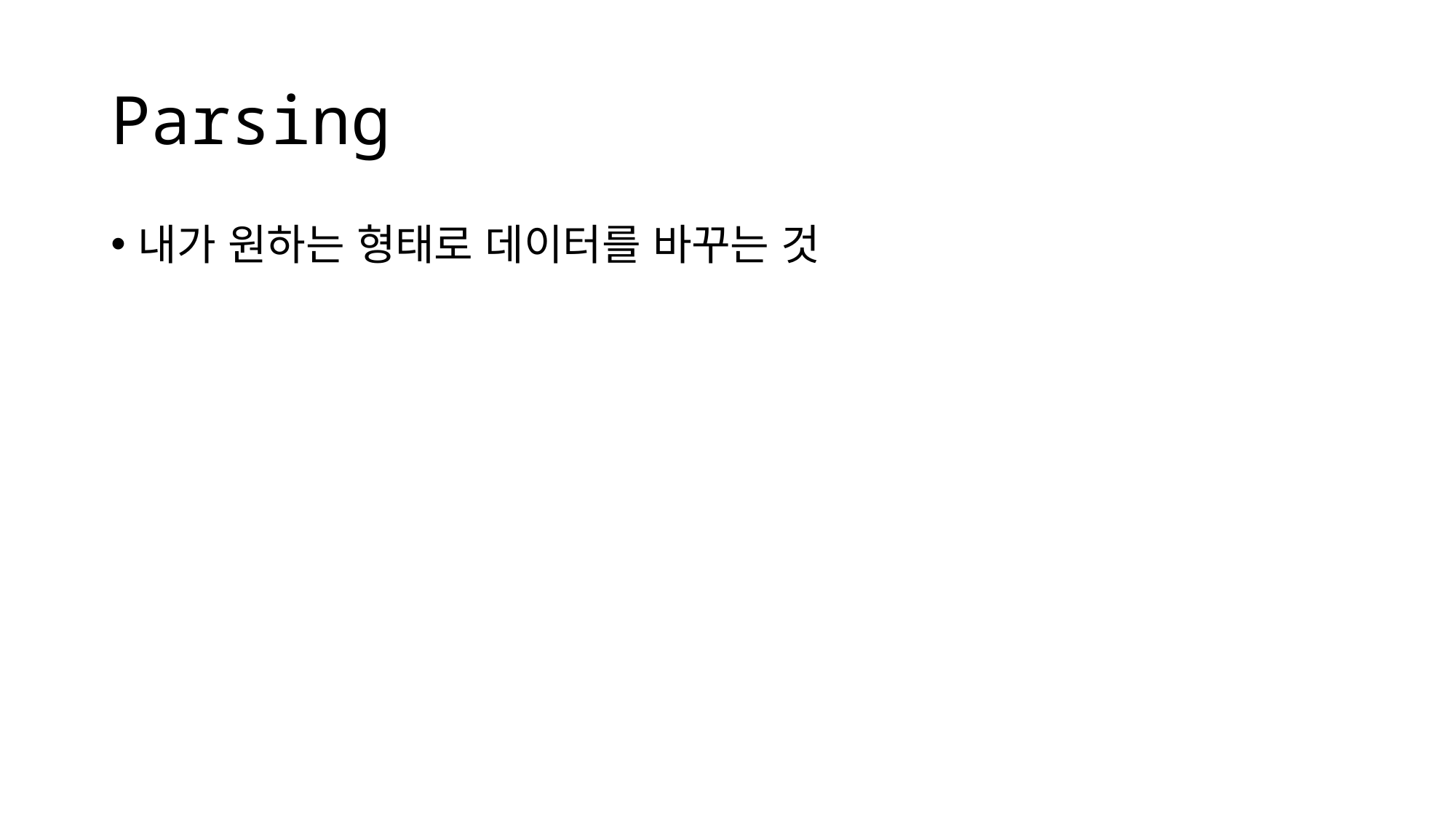

# Parsing
내가 원하는 형태로 데이터를 바꾸는 것